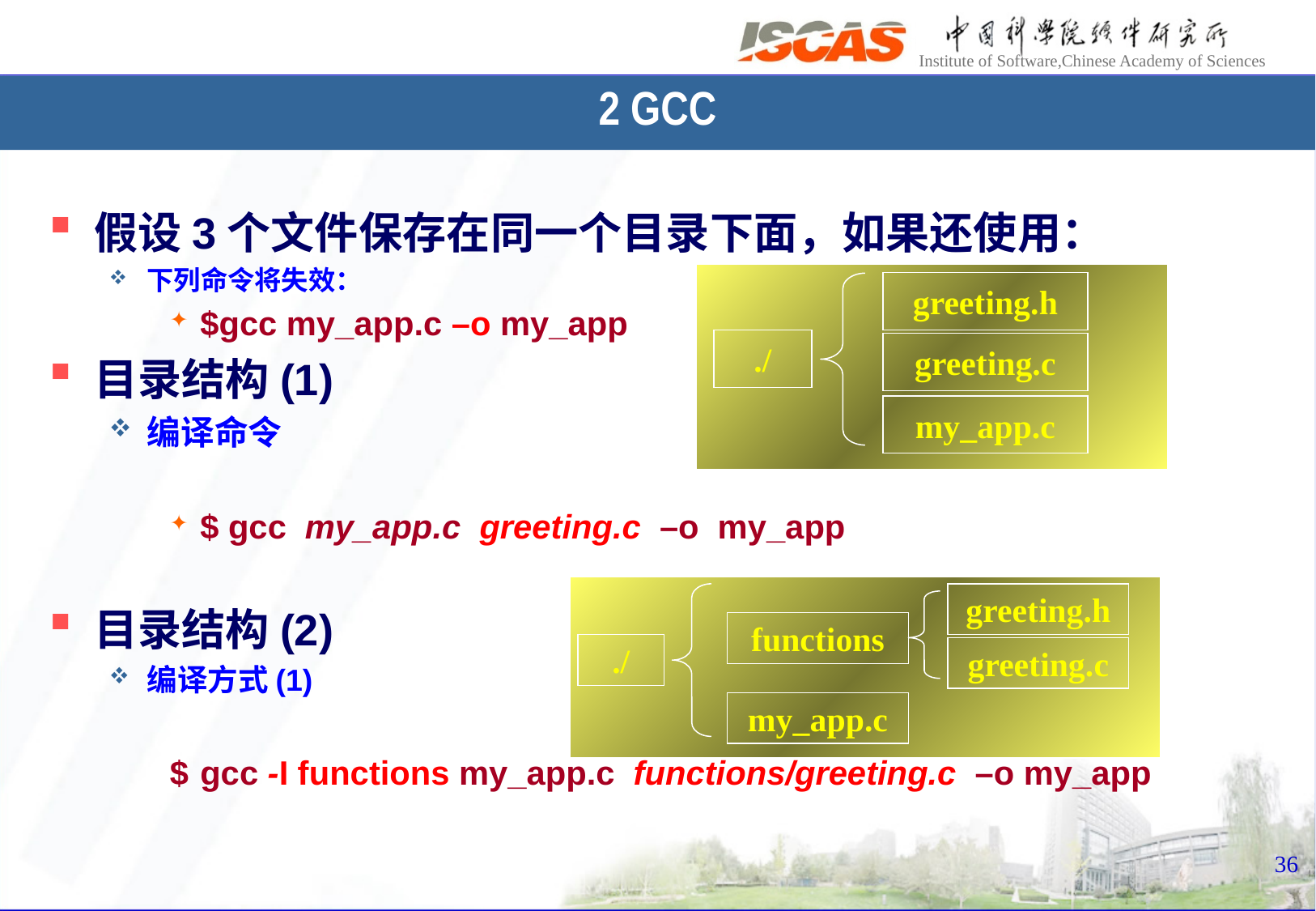

2 GCC
假设3个文件保存在同一个目录下面，如果还使用：
下列命令将失效：
$gcc my_app.c –o my_app
目录结构(1)
编译命令

$ gcc  my_app.c  greeting.c  –o  my_app

目录结构(2)
编译方式(1)

$	gcc -I functions my_app.c  functions/greeting.c  –o my_app

greeting.h

./
greeting.c
my_app.c

greeting.h

functions
./
greeting.c
my_app.c
36